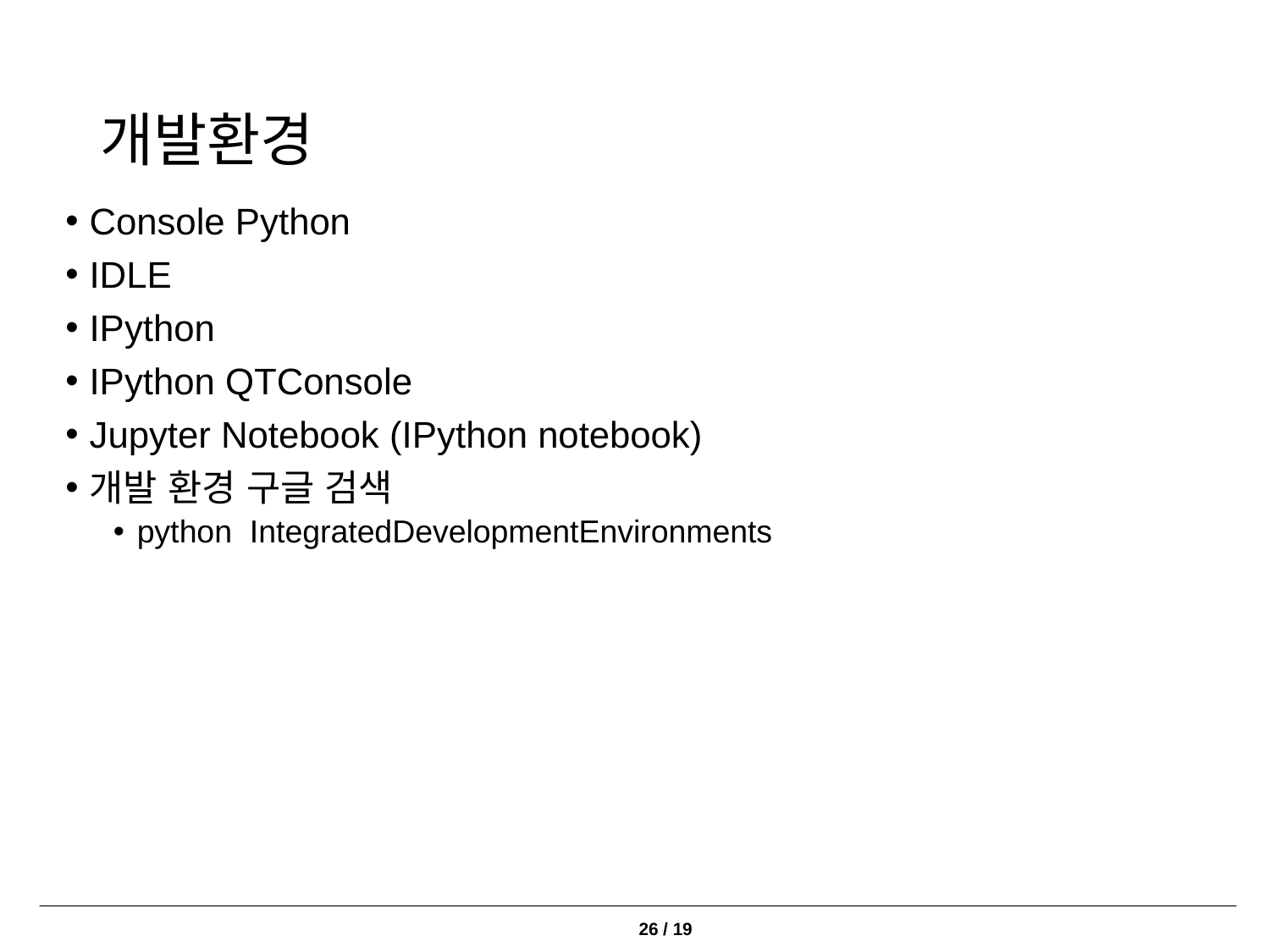

# 개발환경
Console Python
IDLE
IPython
IPython QTConsole
Jupyter Notebook (IPython notebook)
개발 환경 구글 검색
python  IntegratedDevelopmentEnvironments